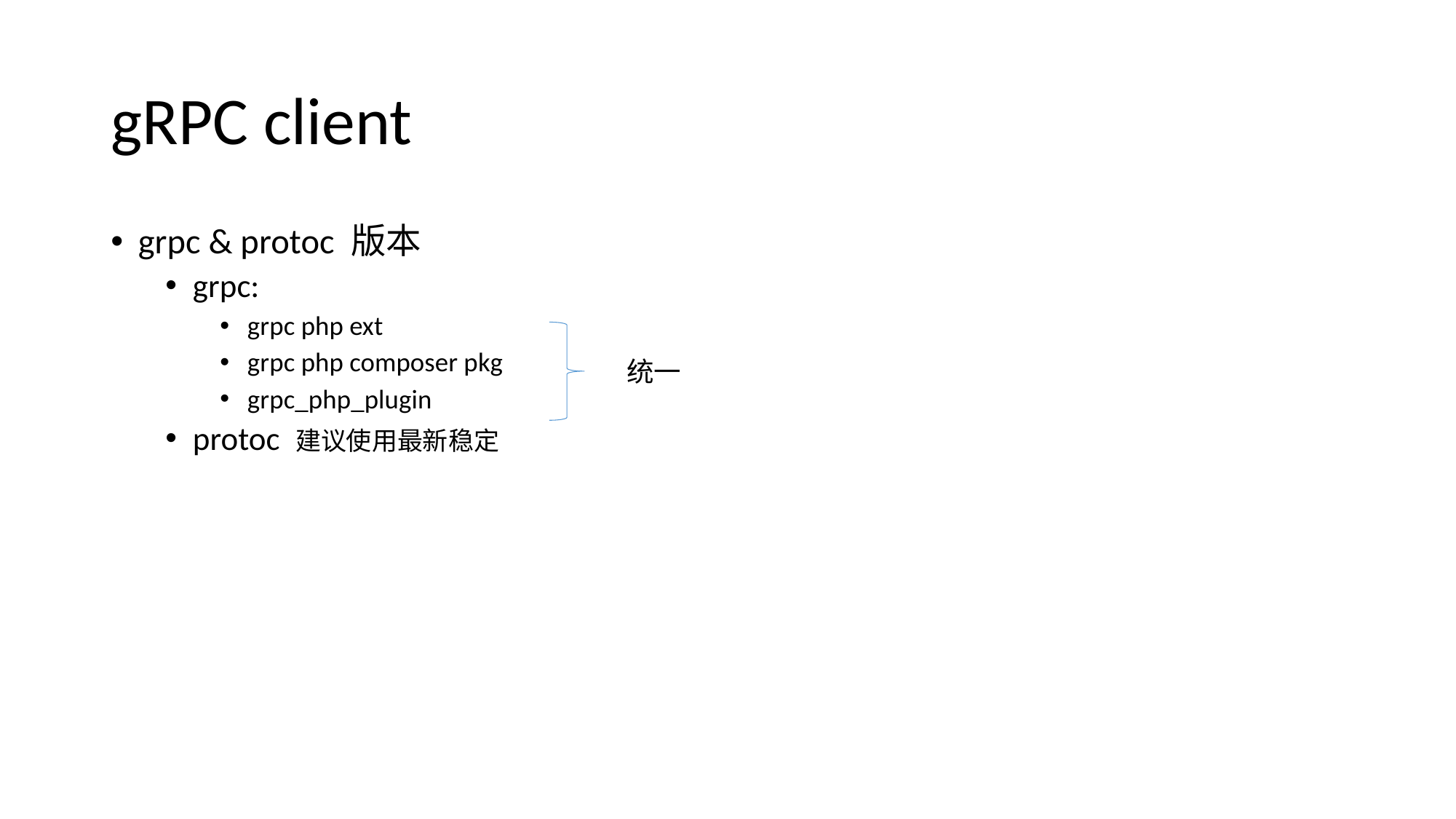

# gRPC client
grpc & protoc 版本
grpc:
grpc php ext
grpc php composer pkg
grpc_php_plugin
protoc 建议使用最新稳定

统一